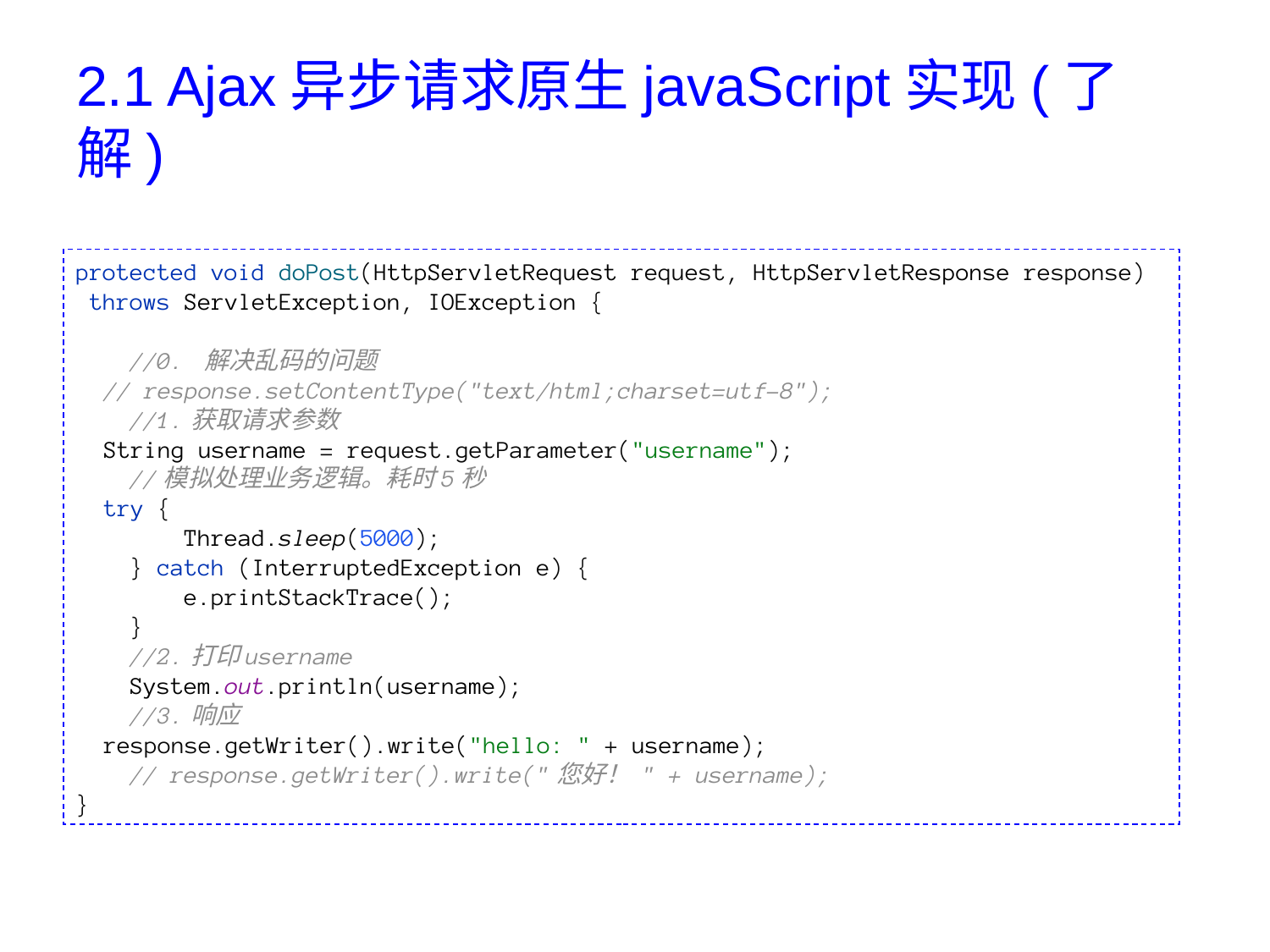

# 2.1 Ajax异步请求原生javaScript实现(了解)
protected void doPost(HttpServletRequest request, HttpServletResponse response)
 throws ServletException, IOException {
    //0. 解决乱码的问题
    // response.setContentType("text/html;charset=utf-8");
    //1.获取请求参数
    String username = request.getParameter("username");
    //模拟处理业务逻辑。耗时5秒
    try {
        Thread.sleep(5000);
    } catch (InterruptedException e) {
        e.printStackTrace();
    }
    //2.打印username
    System.out.println(username);
    //3.响应
    response.getWriter().write("hello: " + username);
    // response.getWriter().write("您好！ " + username);
}